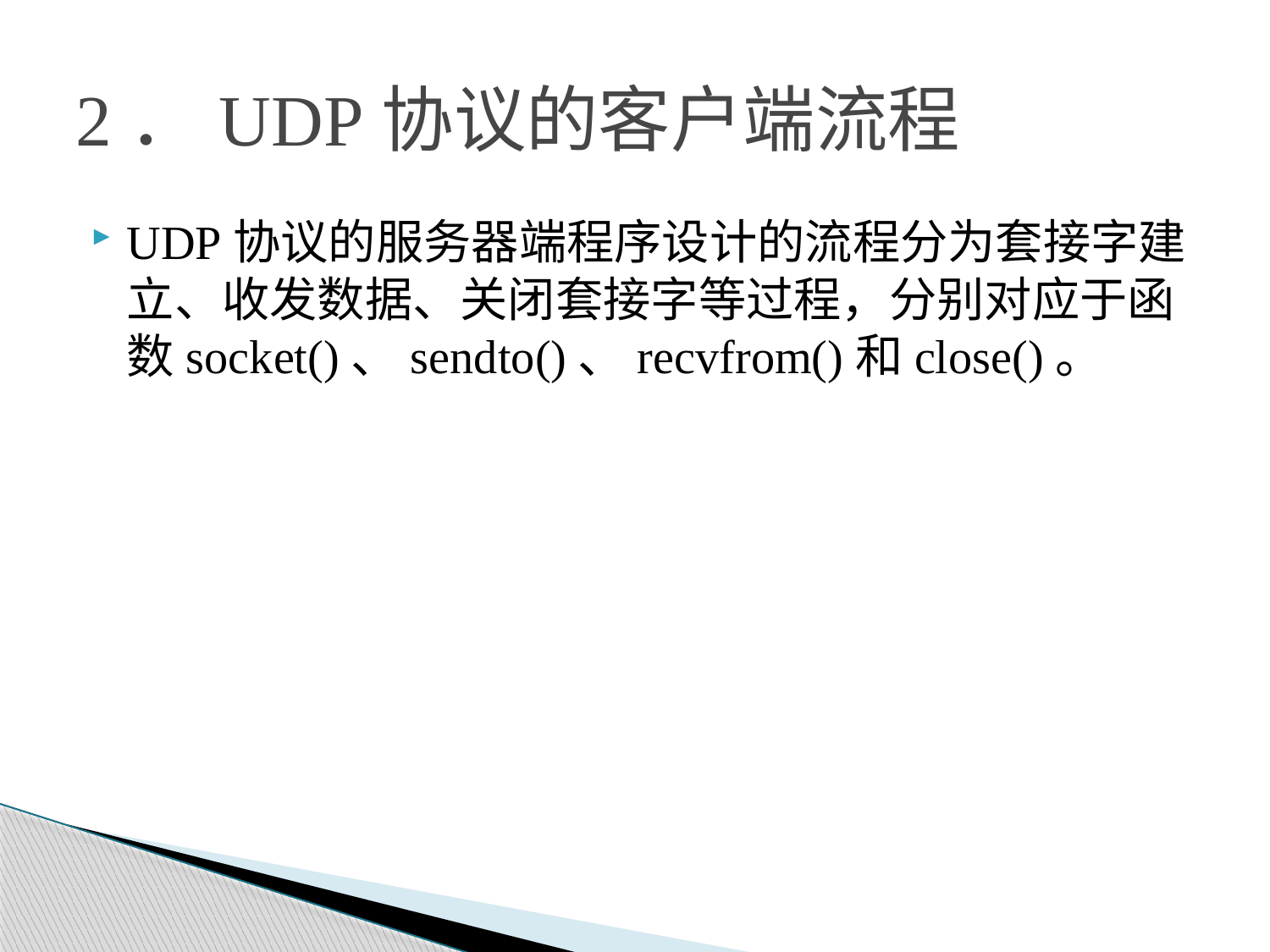

# 2．UDP协议的客户端流程
UDP协议的服务器端程序设计的流程分为套接字建立、收发数据、关闭套接字等过程，分别对应于函数socket()、sendto()、recvfrom()和close()。